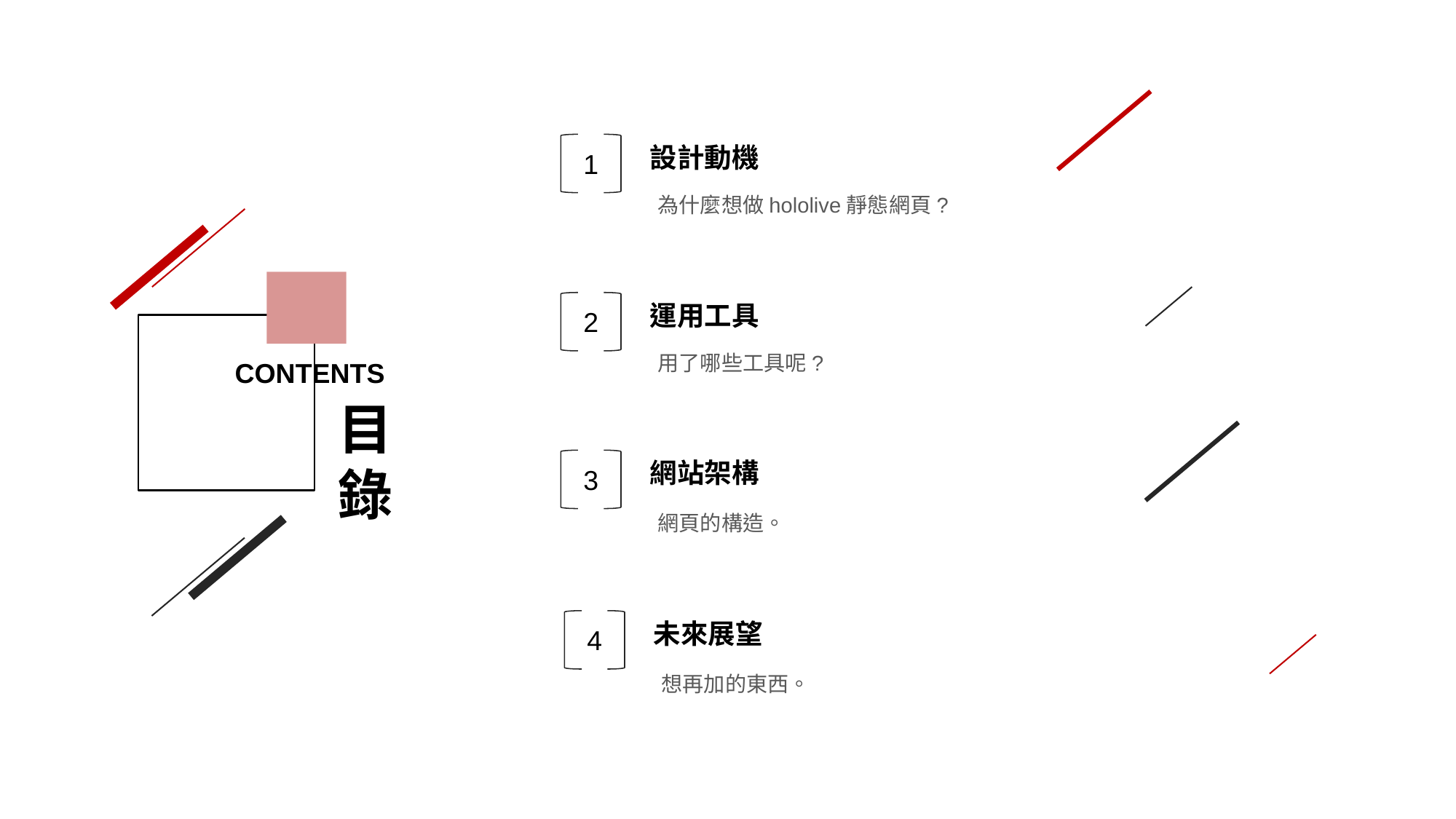

設計動機
1
為什麼想做hololive靜態網頁?

運用工具
2
用了哪些工具呢?

CONTENTS
目錄

網站架構
3
網頁的構造。

未來展望
4
想再加的東西。